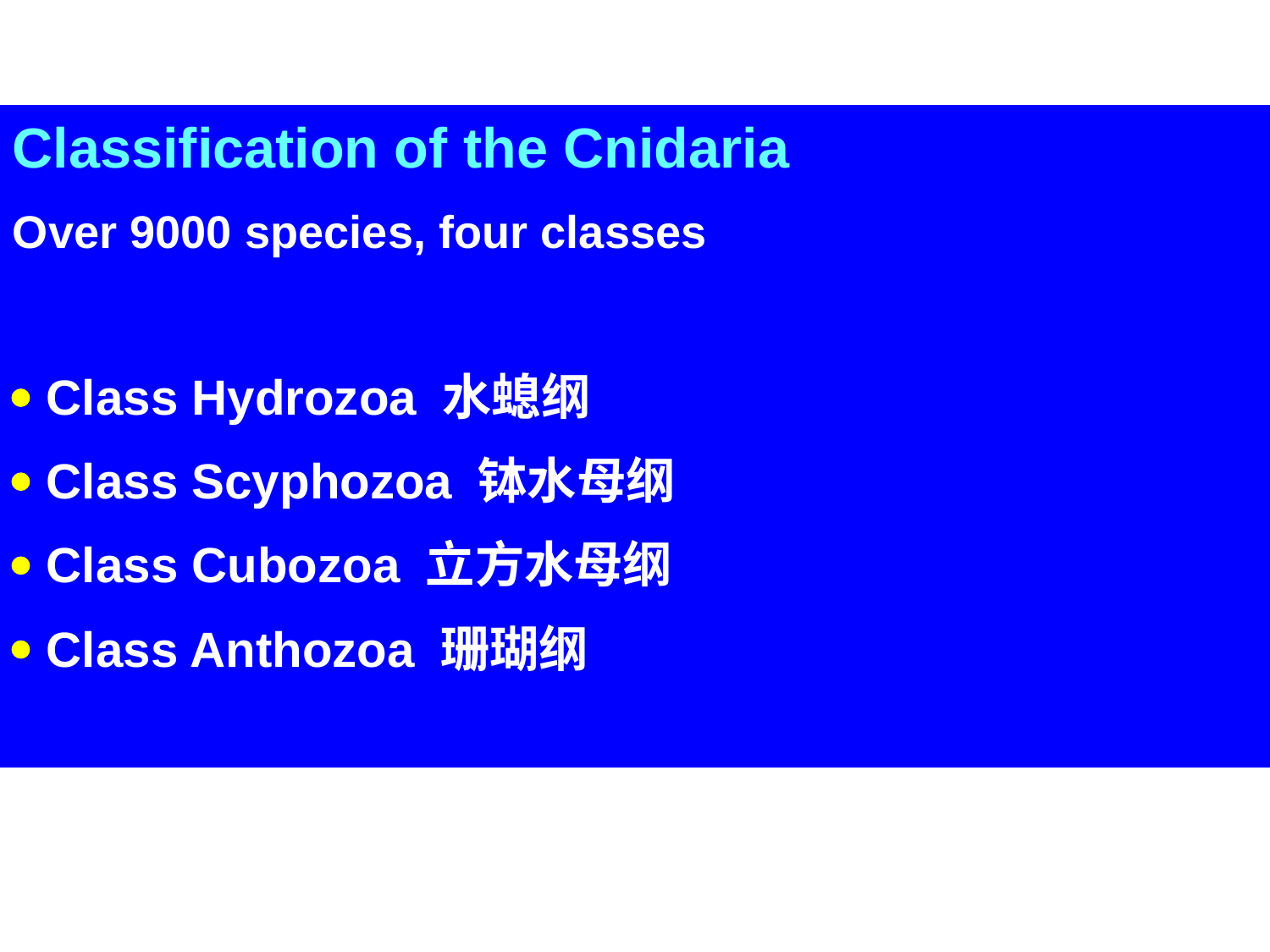

Classification of the Cnidaria
Over 9000 species, four classes

• Class Hydrozoa 水螅纲
• Class Scyphozoa 钵水母纲
• Class Cubozoa 立方水母纲
• Class Anthozoa 珊瑚纲